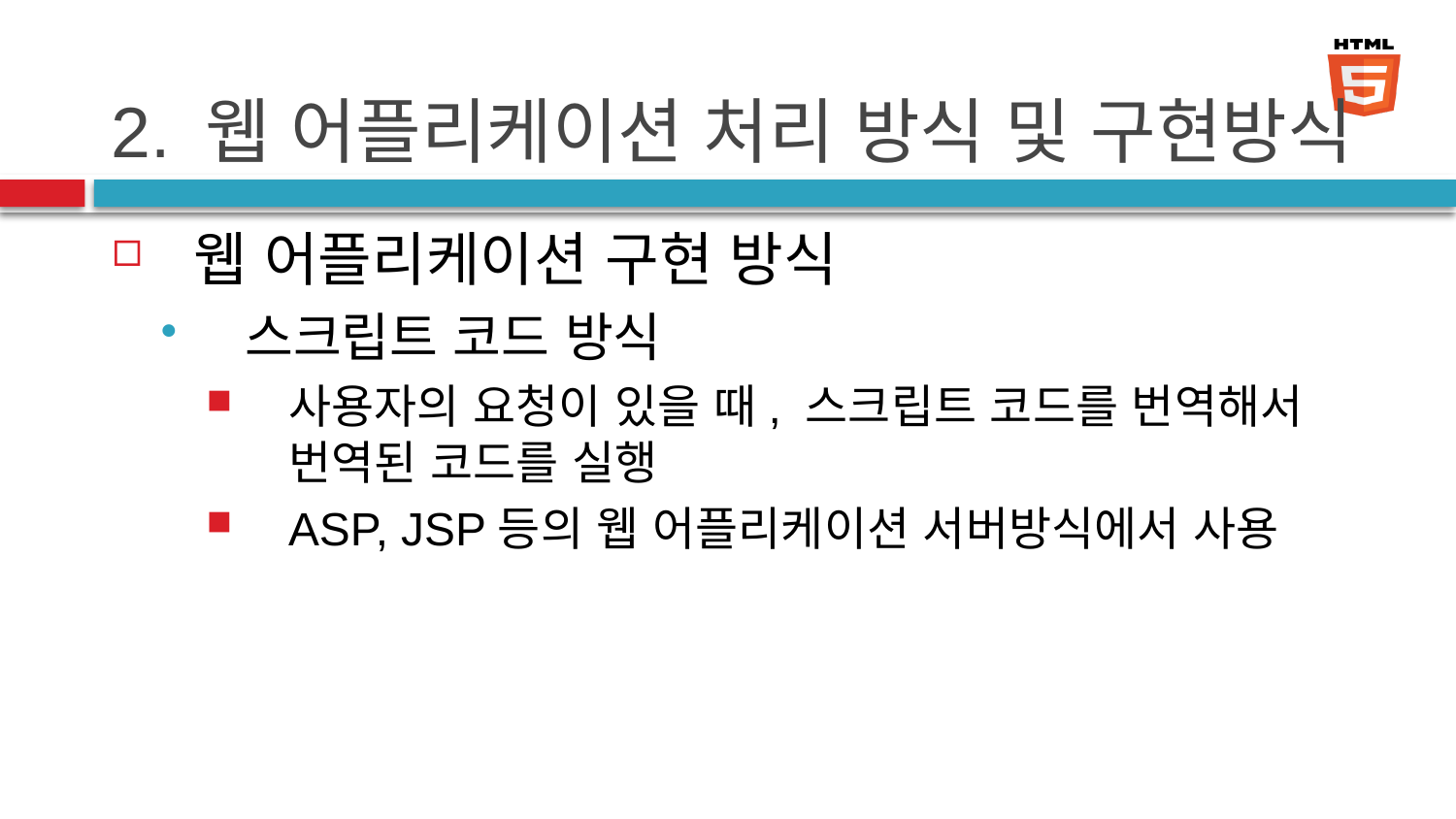

# 2. 웹 어플리케이션 처리 방식 및 구현방식
웹 어플리케이션 구현 방식
스크립트 코드 방식
사용자의 요청이 있을 때, 스크립트 코드를 번역해서 번역된 코드를 실행
ASP, JSP등의 웹 어플리케이션 서버방식에서 사용